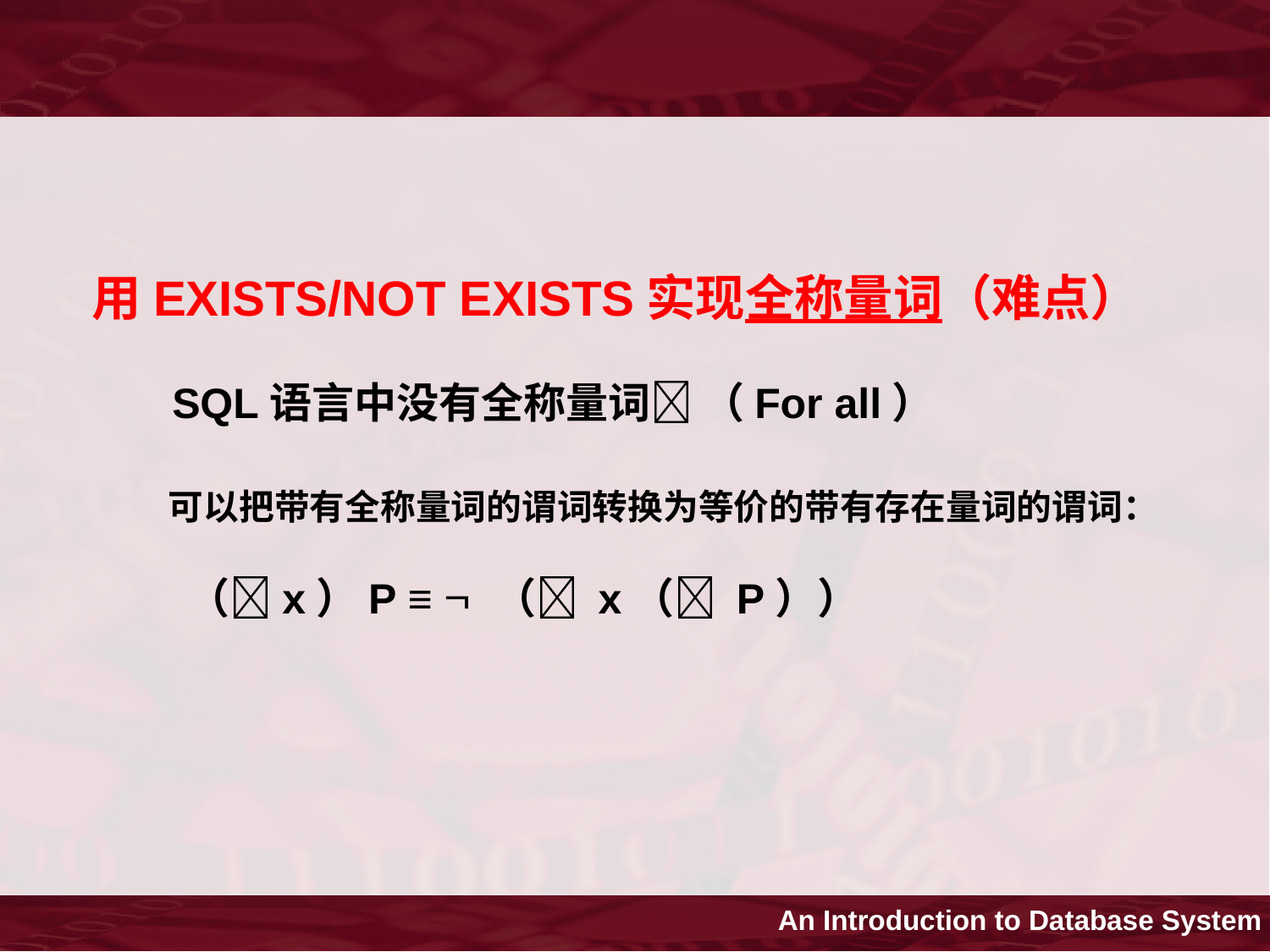

用EXISTS/NOT EXISTS实现全称量词（难点）

      SQL语言中没有全称量词∀ （For all）

      可以把带有全称量词的谓词转换为等价的带有存在量词的谓词：

        （∀x）P ≡ ¬ （∃ x（¬ P））